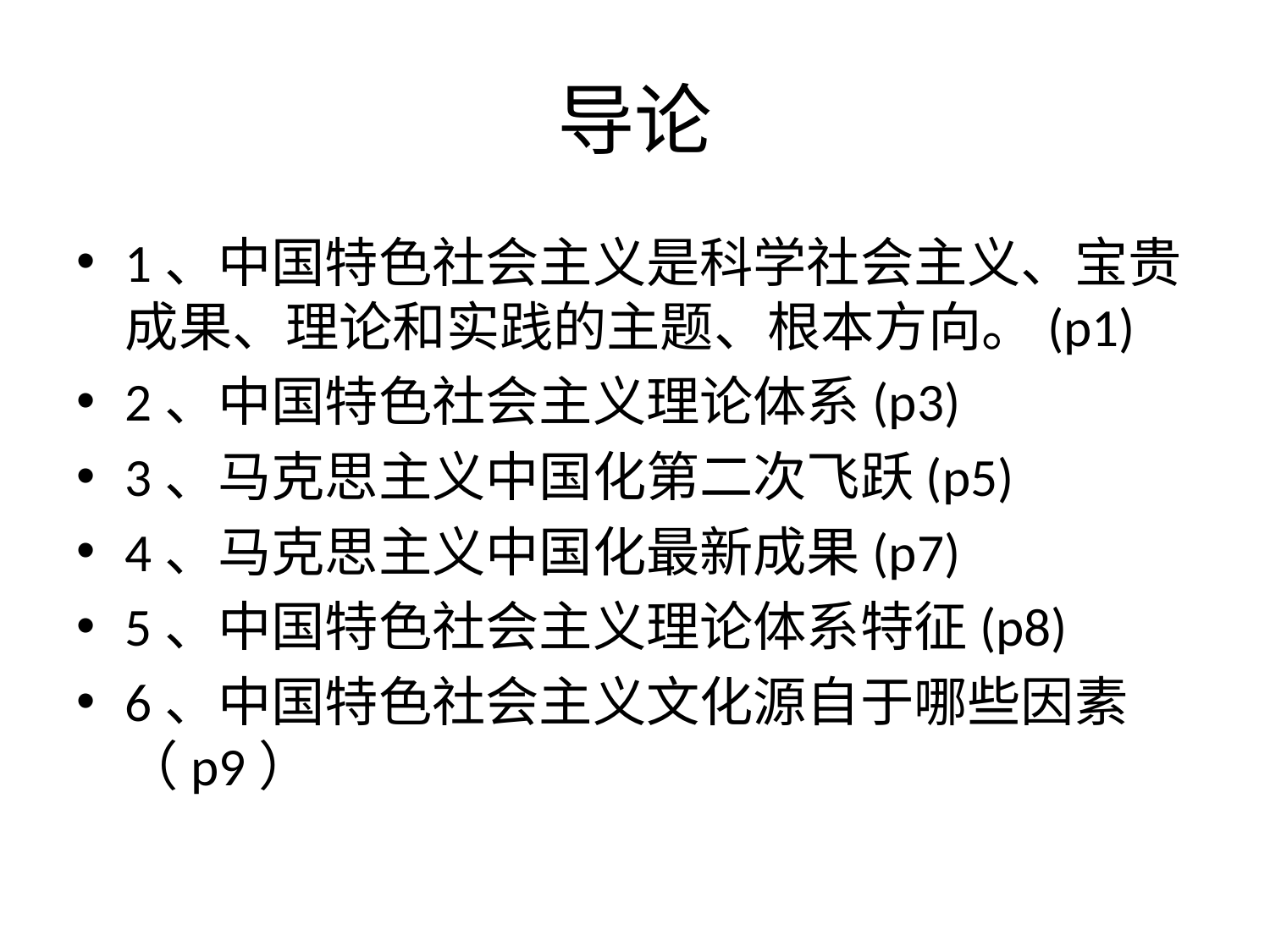

# 导论
1、中国特色社会主义是科学社会主义、宝贵成果、理论和实践的主题、根本方向。(p1)
2、中国特色社会主义理论体系(p3)
3、马克思主义中国化第二次飞跃(p5)
4、马克思主义中国化最新成果(p7)
5、中国特色社会主义理论体系特征(p8)
6、中国特色社会主义文化源自于哪些因素（p9）